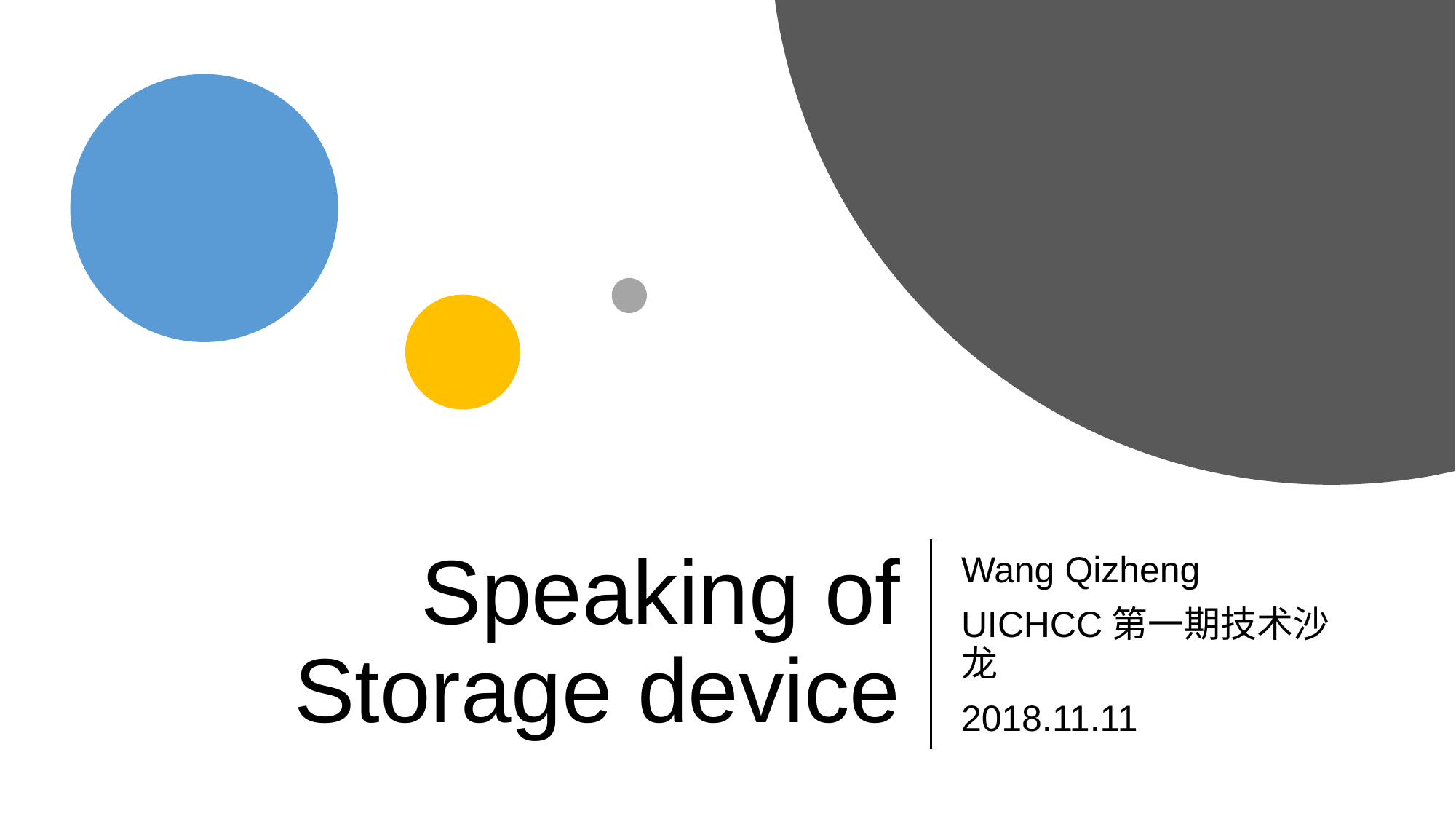

# Speaking of Storage device
Wang Qizheng
UICHCC第一期技术沙龙
2018.11.11